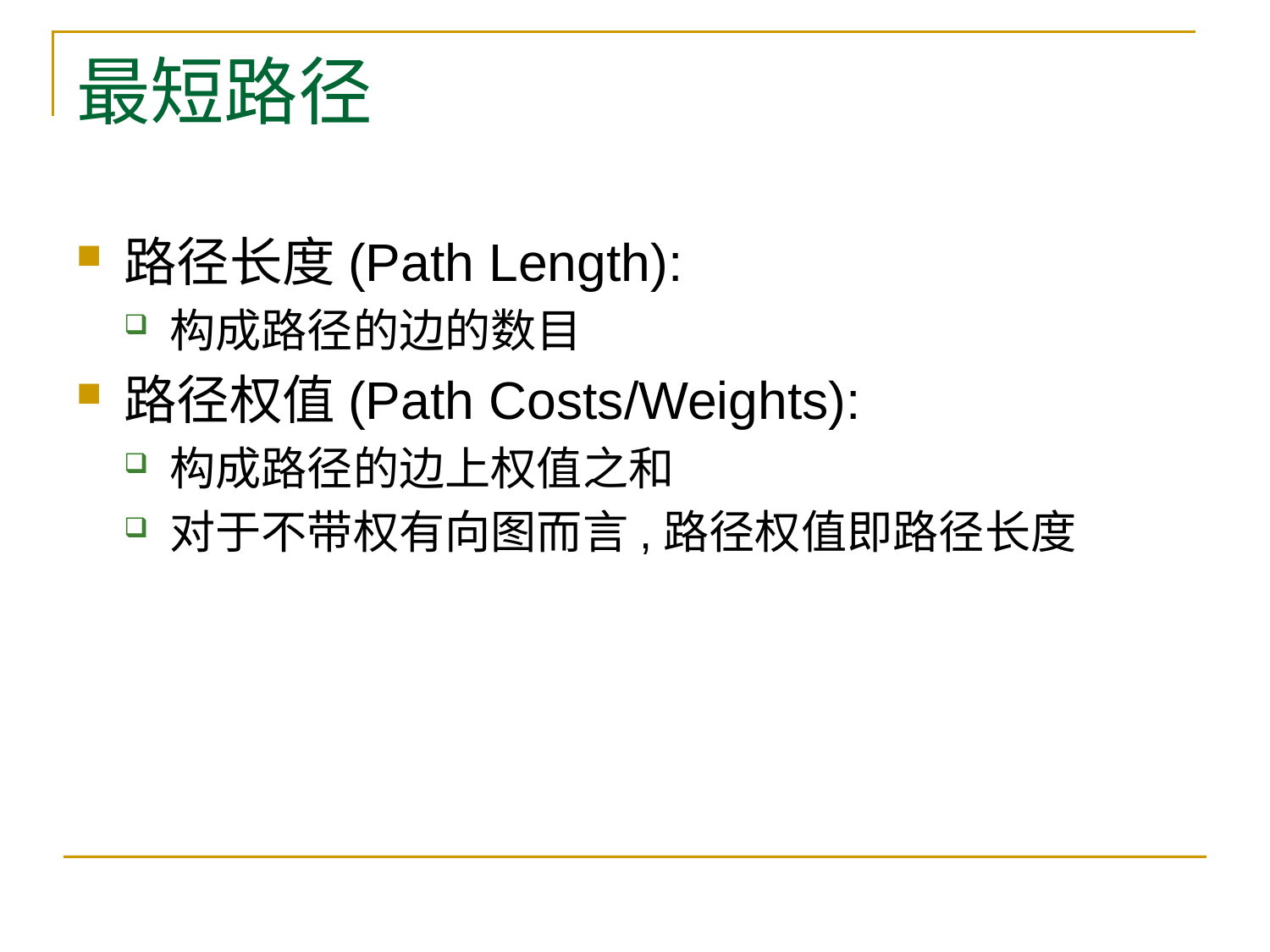

# 最短路径
路径长度(Path Length):
构成路径的边的数目
路径权值(Path Costs/Weights):
构成路径的边上权值之和
对于不带权有向图而言,路径权值即路径长度